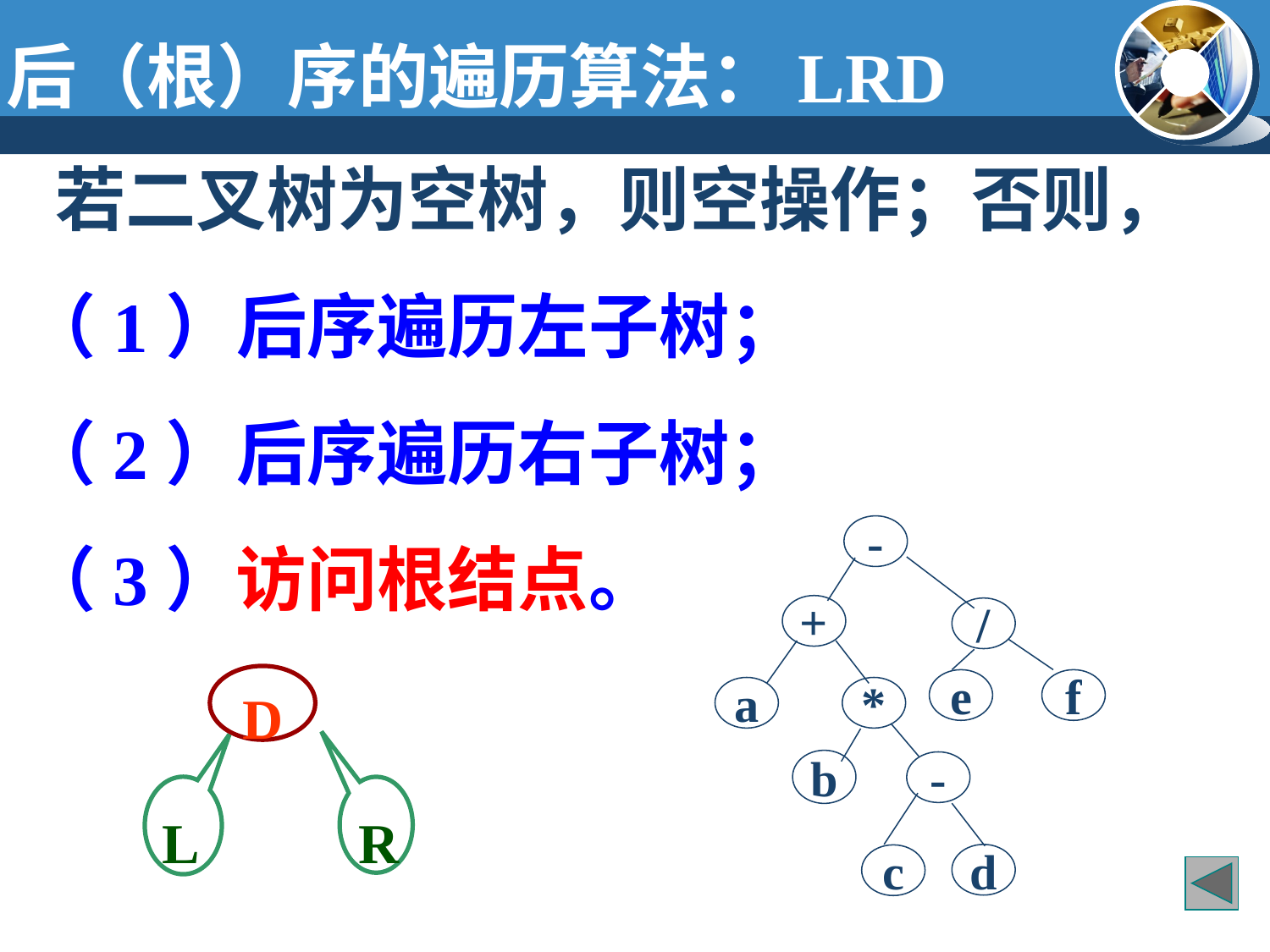

后（根）序的遍历算法：LRD
  若二叉树为空树，则空操作；否则，
（1）后序遍历左子树；
（2）后序遍历右子树；
（3）访问根结点。
-

+
/

e
f
a
*

b
-

d
c
D

L
R